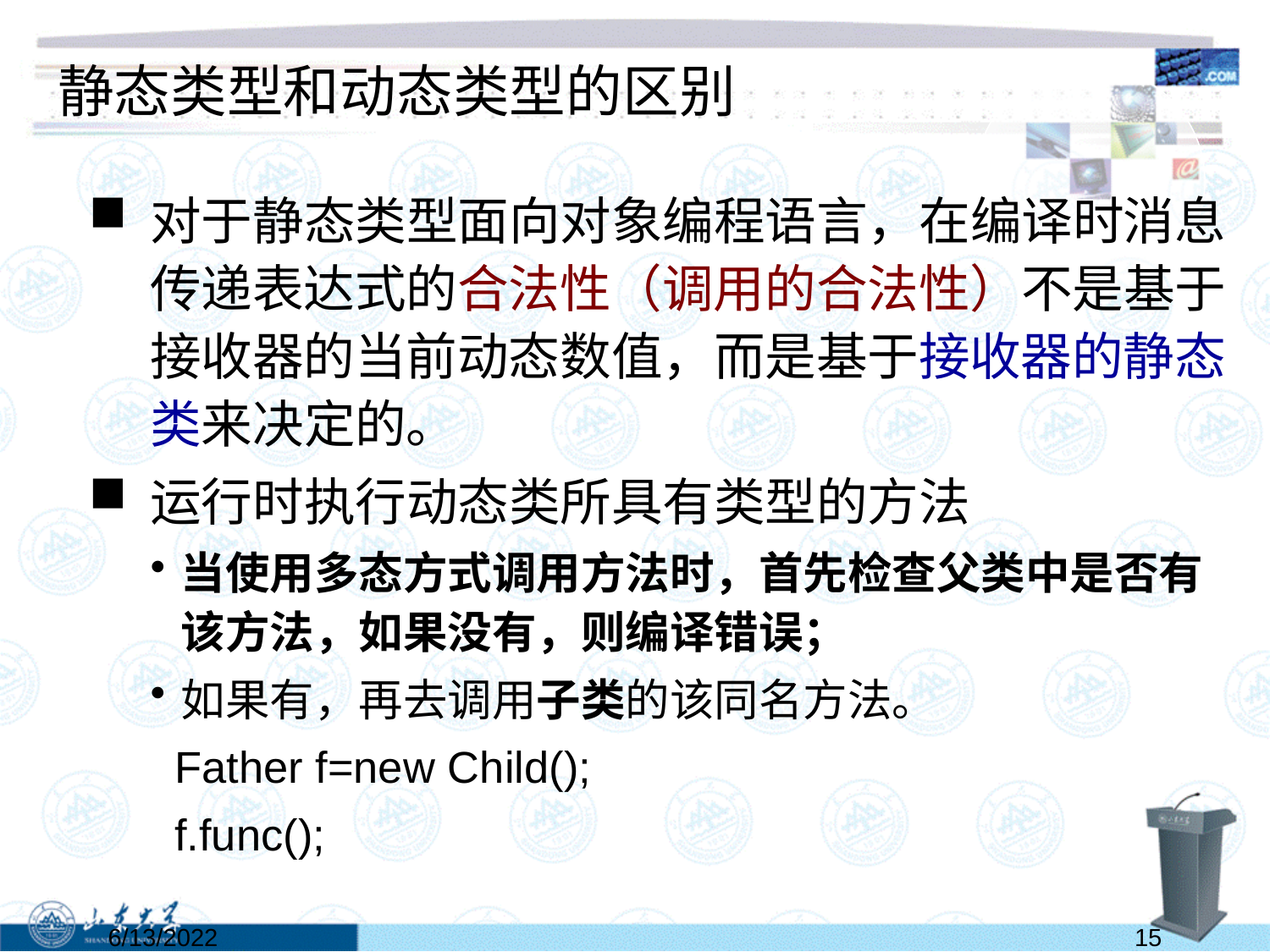

# 静态类型和动态类型的区别
对于静态类型面向对象编程语言，在编译时消息传递表达式的合法性（调用的合法性）不是基于接收器的当前动态数值，而是基于接收器的静态类来决定的。
运行时执行动态类所具有类型的方法
当使用多态方式调用方法时，首先检查父类中是否有该方法，如果没有，则编译错误；
如果有，再去调用子类的该同名方法。
  Father f=new Child();
  f.func();

6/13/2022
15